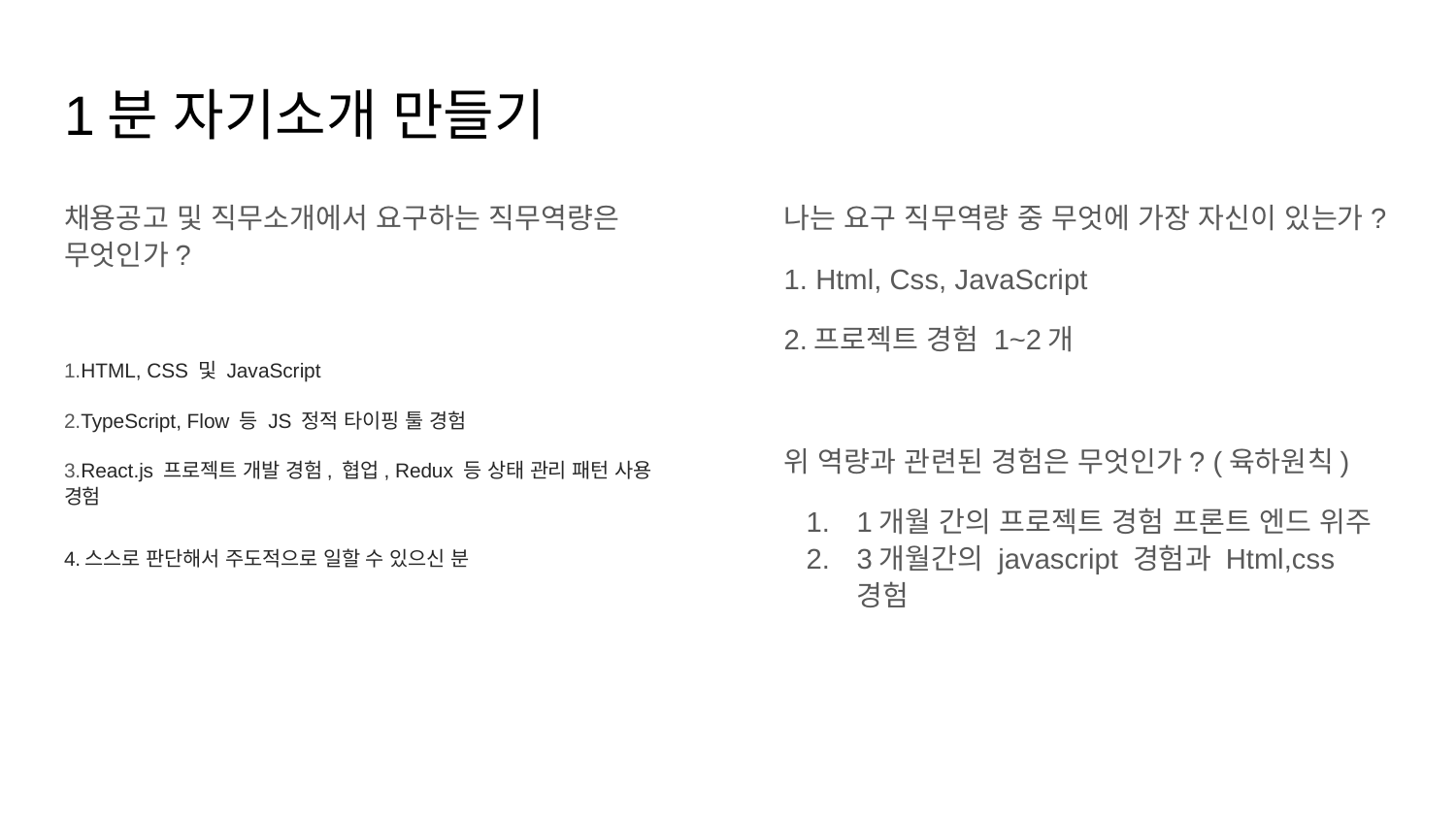

# 1분 자기소개 만들기
채용공고 및 직무소개에서 요구하는 직무역량은 무엇인가?

1.HTML, CSS 및 JavaScript
2.TypeScript, Flow 등 JS 정적 타이핑 툴 경험
3.React.js 프로젝트 개발 경험, 협업, Redux 등 상태 관리 패턴 사용 경험
4.스스로 판단해서 주도적으로 일할 수 있으신 분

나는 요구 직무역량 중 무엇에 가장 자신이 있는가?
1. Html, Css, JavaScript
2.프로젝트 경험 1~2개

위 역량과 관련된 경험은 무엇인가? (육하원칙)
1개월 간의 프로젝트 경험 프론트 엔드 위주
3개월간의 javascript 경험과 Html,css 경험